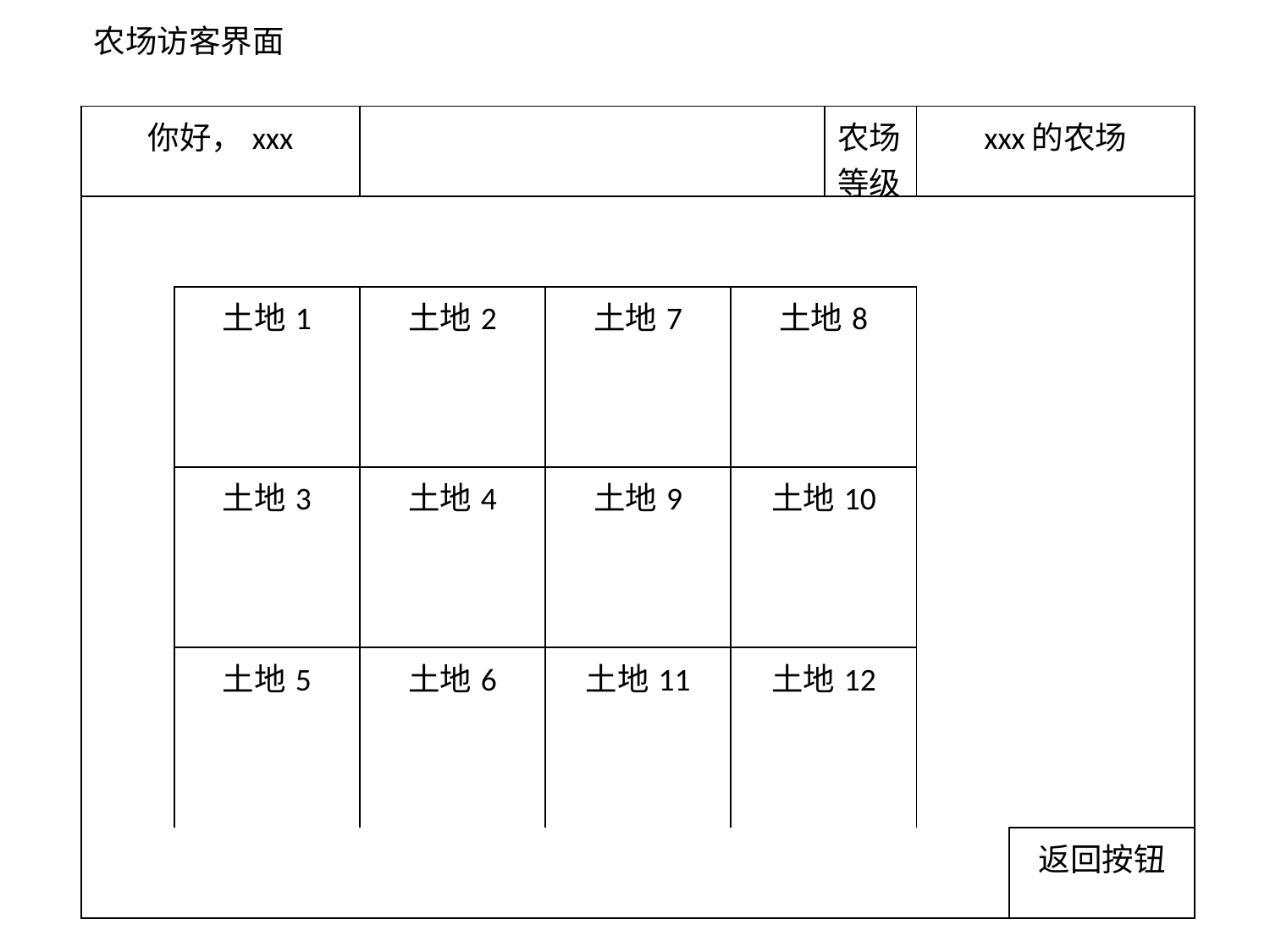

农场访客界面
| 你好，xxx |  |  |  |  | 农场等级 | xxx的农场 |  |
| --- | --- | --- | --- | --- | --- | --- | --- |
|  |  |  |  |  |  |  |  |
|  | 土地1 | 土地2 | 土地7 | 土地8 |  |  |  |
|  | 土地3 | 土地4 | 土地9 | 土地10 |  |  |  |
|  | 土地5 | 土地6 | 土地11 | 土地12 |  |  |  |
|  |  |  |  |  |  |  | 返回按钮 |